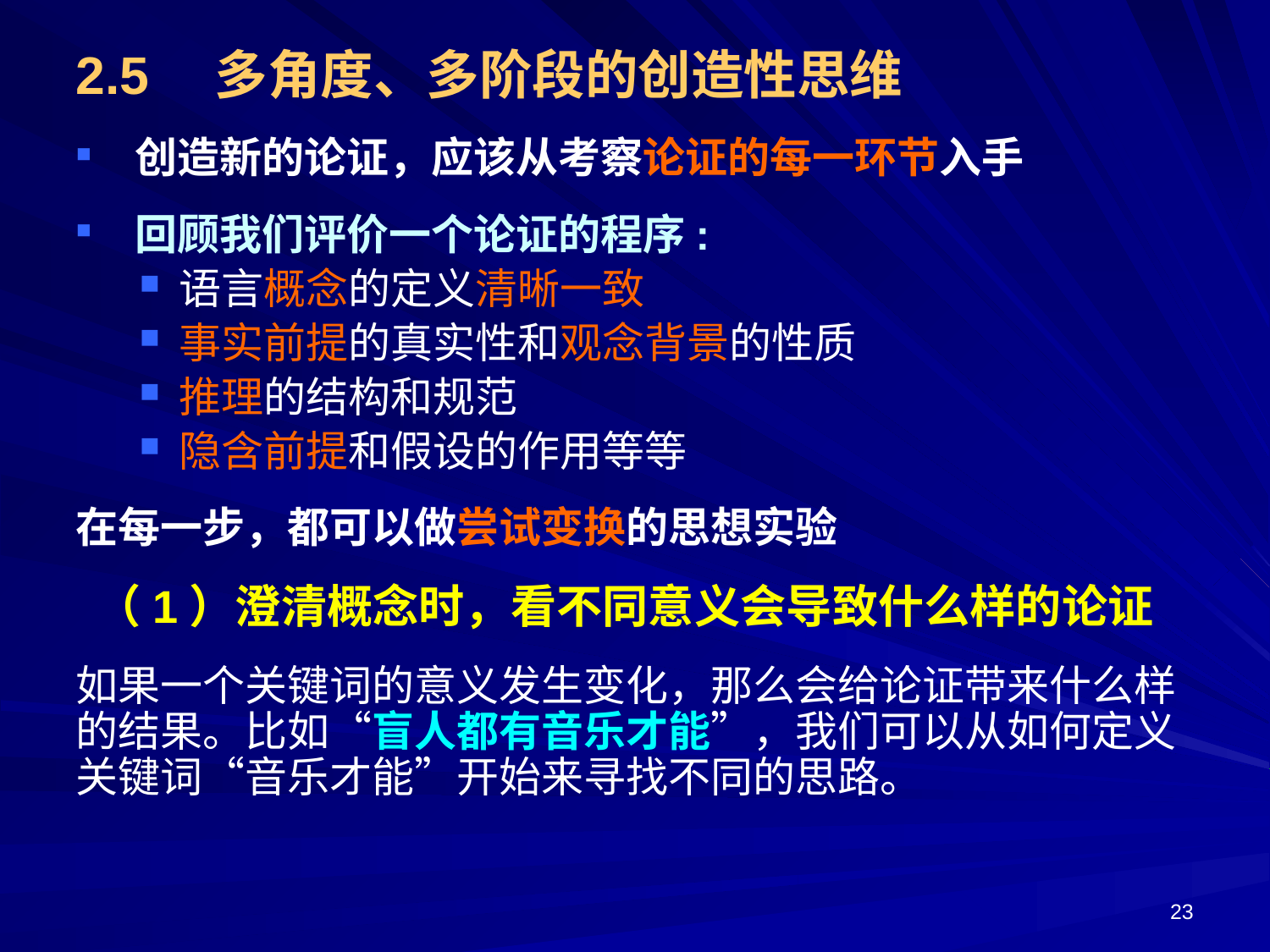

2.5　多角度、多阶段的创造性思维

   创造新的论证，应该从考察论证的每一环节入手

   回顾我们评价一个论证的程序:
语言概念的定义清晰一致
事实前提的真实性和观念背景的性质
推理的结构和规范
隐含前提和假设的作用等等

在每一步，都可以做尝试变换的思想实验

 （1）澄清概念时，看不同意义会导致什么样的论证

如果一个关键词的意义发生变化，那么会给论证带来什么样的结果。比如“盲人都有音乐才能”，我们可以从如何定义关键词“音乐才能”开始来寻找不同的思路。
23